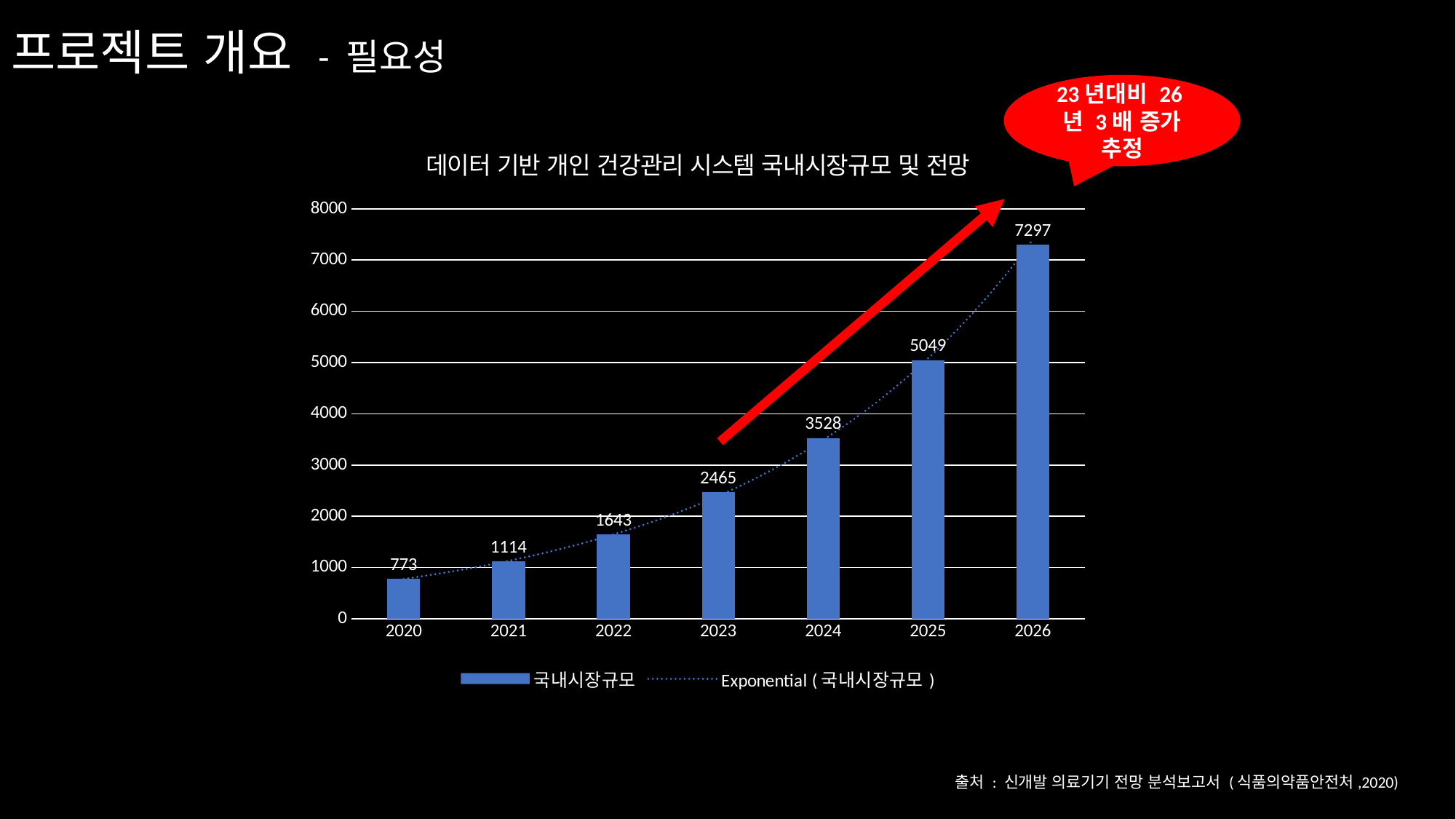

프로젝트 개요 - 필요성
23년대비 26년 3배 증가 추정

### Chart: 데이터 기반 개인 건강관리 시스템 국내시장규모 및 전망

| Category | 국내시장규모 |
|---|---|
| 2020 | 773.0 |
| 2021 | 1114.0 |
| 2022 | 1643.0 |
| 2023 | 2465.0 |
| 2024 | 3528.0 |
| 2025 | 5049.0 |
| 2026 | 7297.0 |
출처 : 신개발 의료기기 전망 분석보고서 (식품의약품안전처,2020)